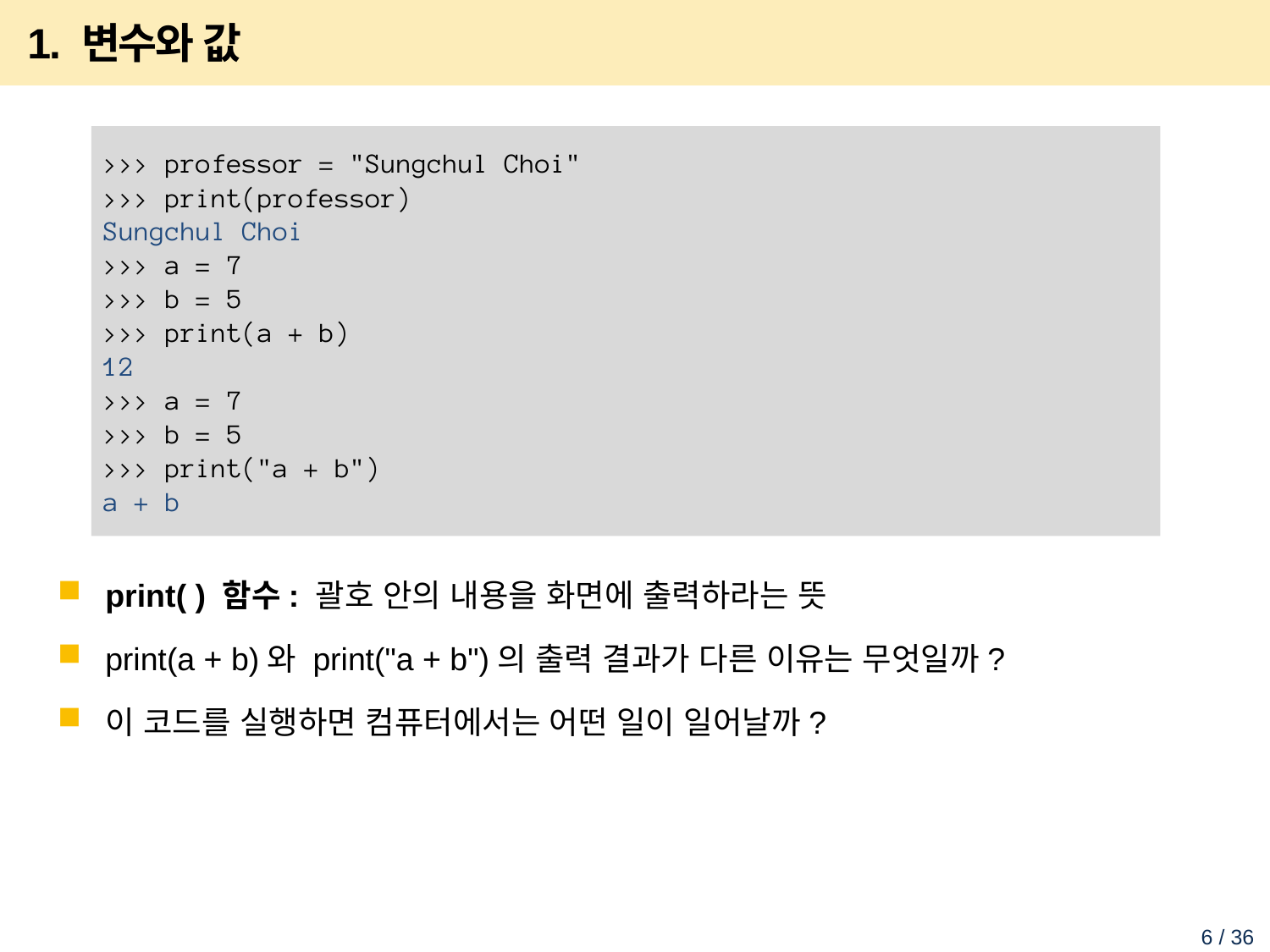

# 1. 변수와 값

print( ) 함수: 괄호 안의 내용을 화면에 출력하라는 뜻
print(a + b)와 print("a + b")의 출력 결과가 다른 이유는 무엇일까?
이 코드를 실행하면 컴퓨터에서는 어떤 일이 일어날까?
>>> professor = "Sungchul Choi"
>>> print(professor)
Sungchul Choi
>>> a = 7
>>> b = 5
>>> print(a + b)
12
>>> a = 7
>>> b = 5
>>> print("a + b")
a + b